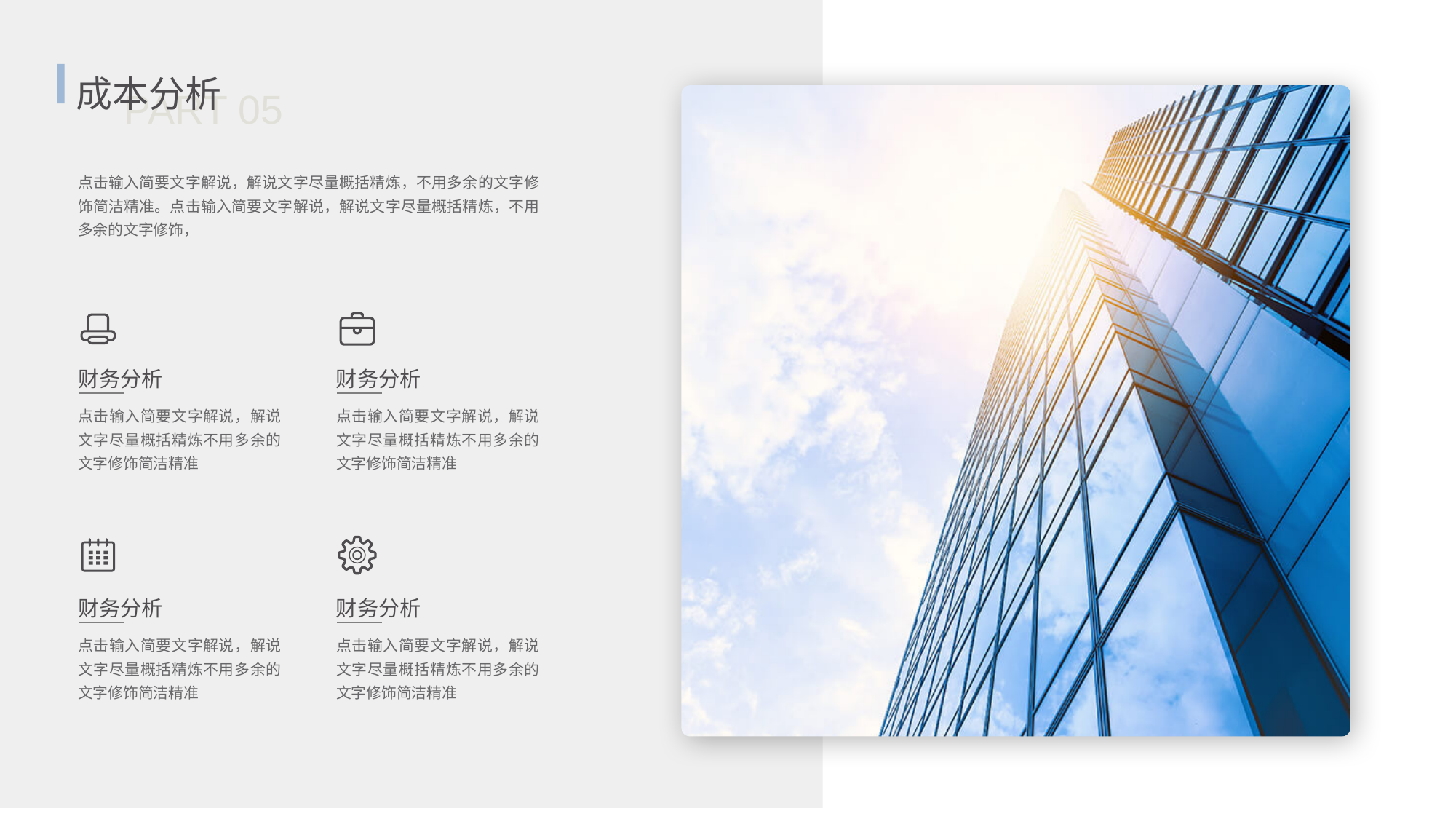

成本分析

PART 05

点击输入简要文字解说，解说文字尽量概括精炼，不用多余的文字修饰简洁精准。点击输入简要文字解说，解说文字尽量概括精炼，不用多余的文字修饰，

财务分析
点击输入简要文字解说，解说文字尽量概括精炼不用多余的文字修饰简洁精准

财务分析
点击输入简要文字解说，解说文字尽量概括精炼不用多余的文字修饰简洁精准

财务分析
点击输入简要文字解说，解说文字尽量概括精炼不用多余的文字修饰简洁精准

财务分析
点击输入简要文字解说，解说文字尽量概括精炼不用多余的文字修饰简洁精准